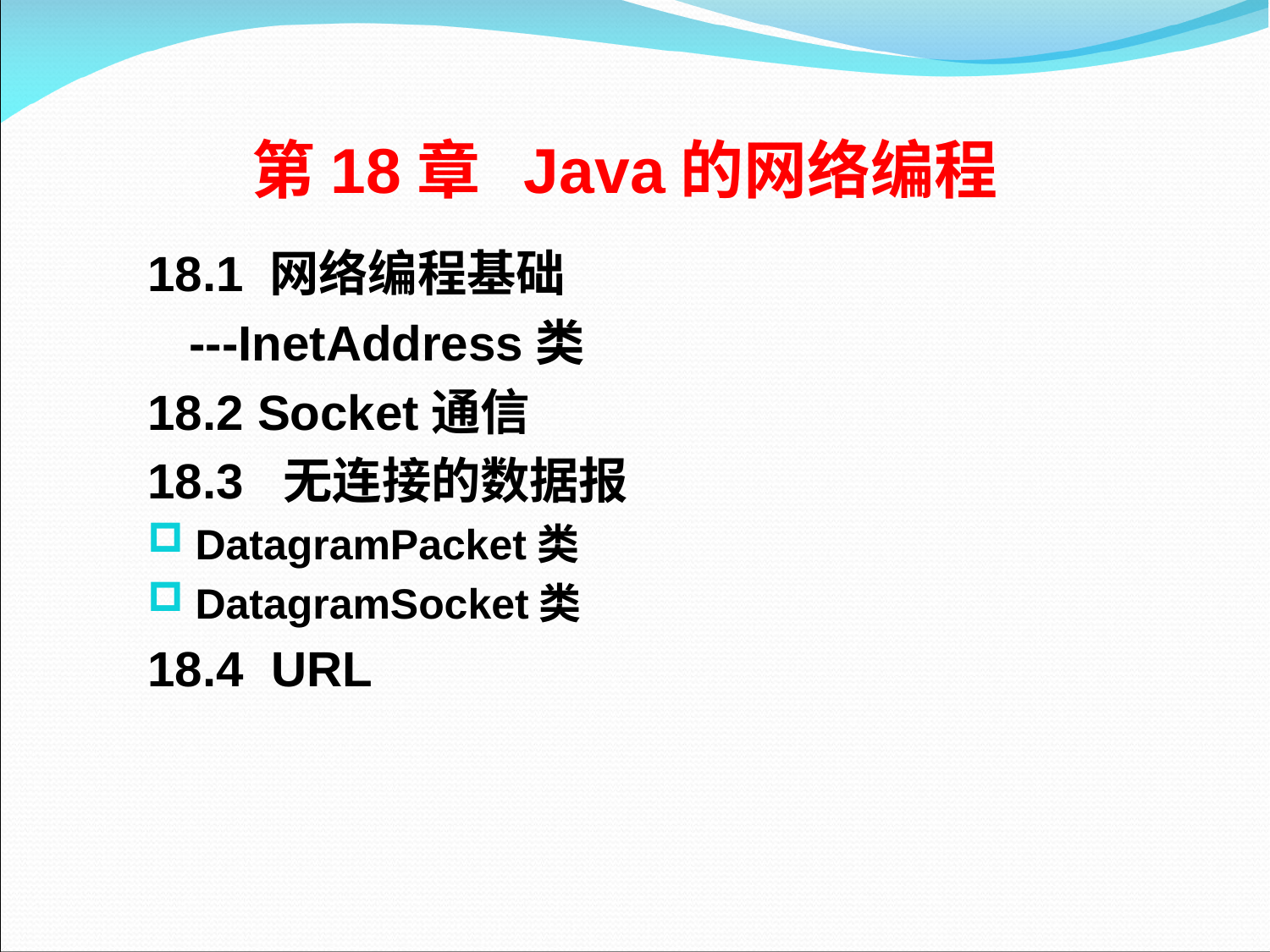

# 第18章  Java的网络编程
18.1 网络编程基础
   ---InetAddress类
18.2 Socket通信
18.3  无连接的数据报
DatagramPacket类
DatagramSocket类
18.4  URL